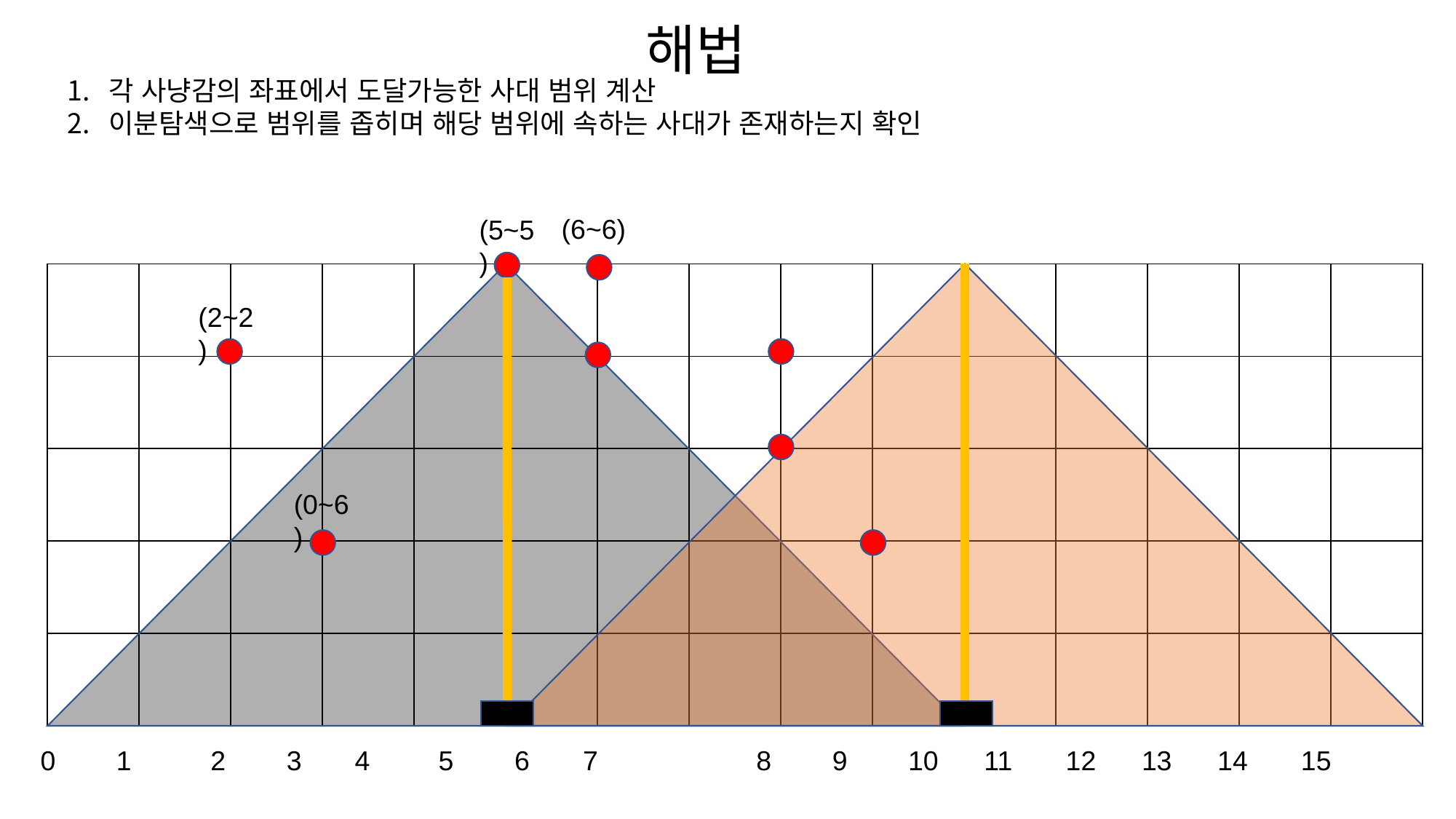

해법
각 사냥감의 좌표에서 도달가능한 사대 범위 계산
이분탐색으로 범위를 좁히며 해당 범위에 속하는 사대가 존재하는지 확인
(6~6)
(5~5)

|  |  |  |  |  |  |  |  |  |  |  |  |  |  |  |
| --- | --- | --- | --- | --- | --- | --- | --- | --- | --- | --- | --- | --- | --- | --- |
|  |  |  |  |  |  |  |  |  |  |  |  |  |  |  |
|  |  |  |  |  |  |  |  |  |  |  |  |  |  |  |
|  |  |  |  |  |  |  |  |  |  |  |  |  |  |  |
|  |  |  |  |  |  |  |  |  |  |  |  |  |  |  |

(2~2)

(0~6)

0        1	        2        3       4         5        6       7	        8        9        10      11       12      13      14       15